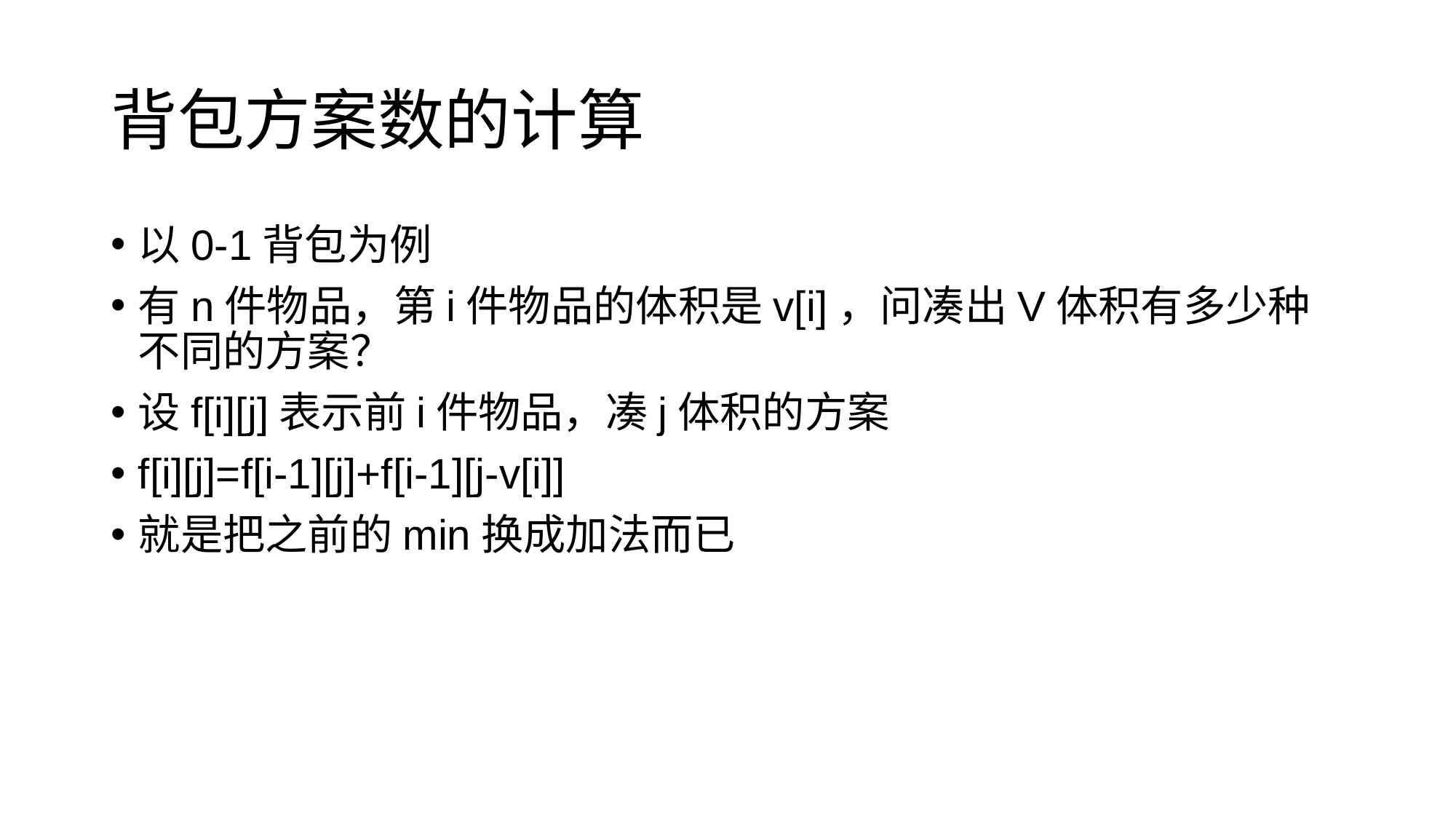

# 背包方案数的计算
以0-1背包为例
有n件物品，第i件物品的体积是v[i]，问凑出V体积有多少种不同的方案？
设f[i][j]表示前i件物品，凑j体积的方案
f[i][j]=f[i-1][j]+f[i-1][j-v[i]]
就是把之前的min换成加法而已